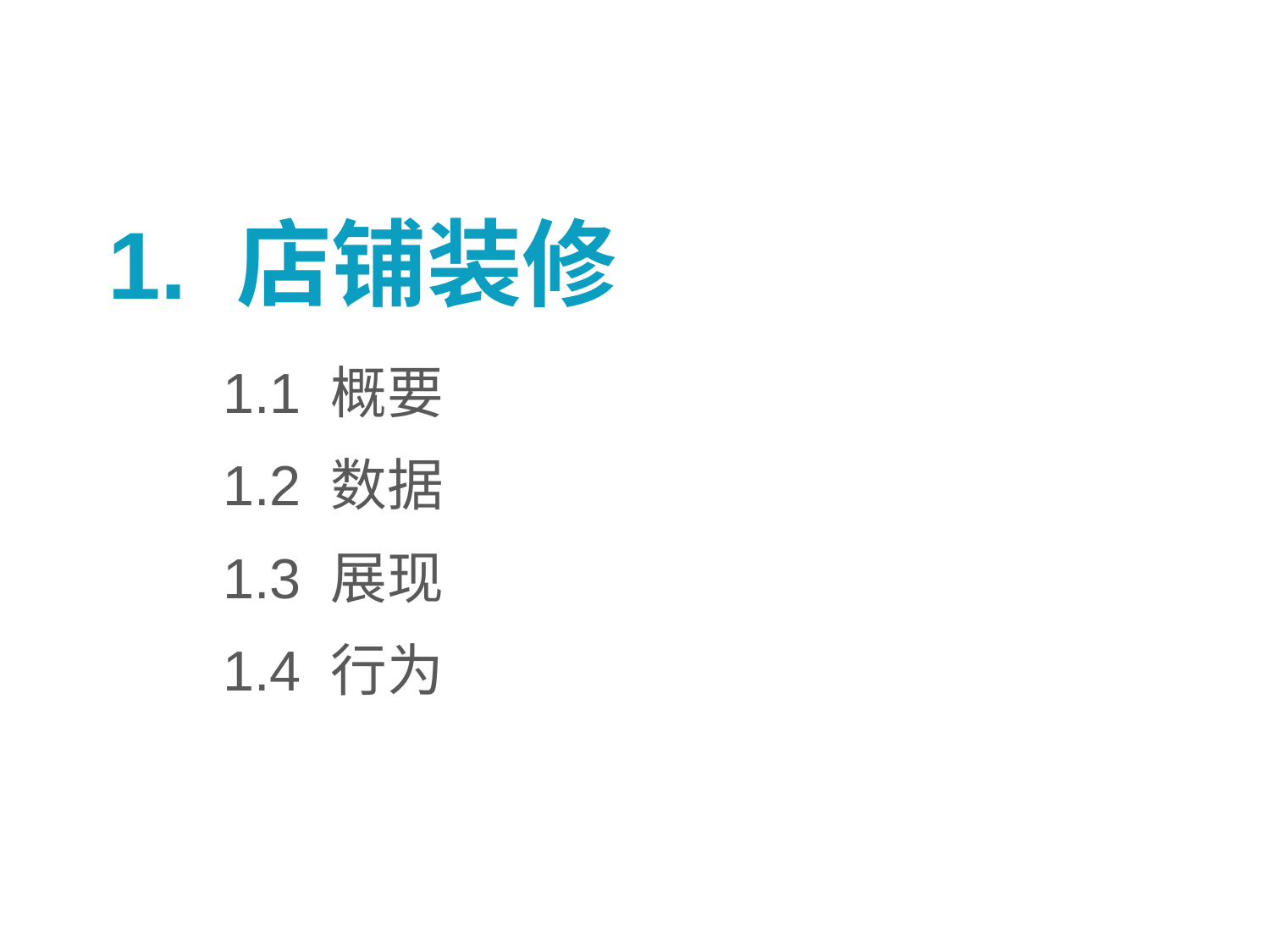

# 1. 店铺装修
1.1 概要
1.2 数据
1.3 展现
1.4 行为